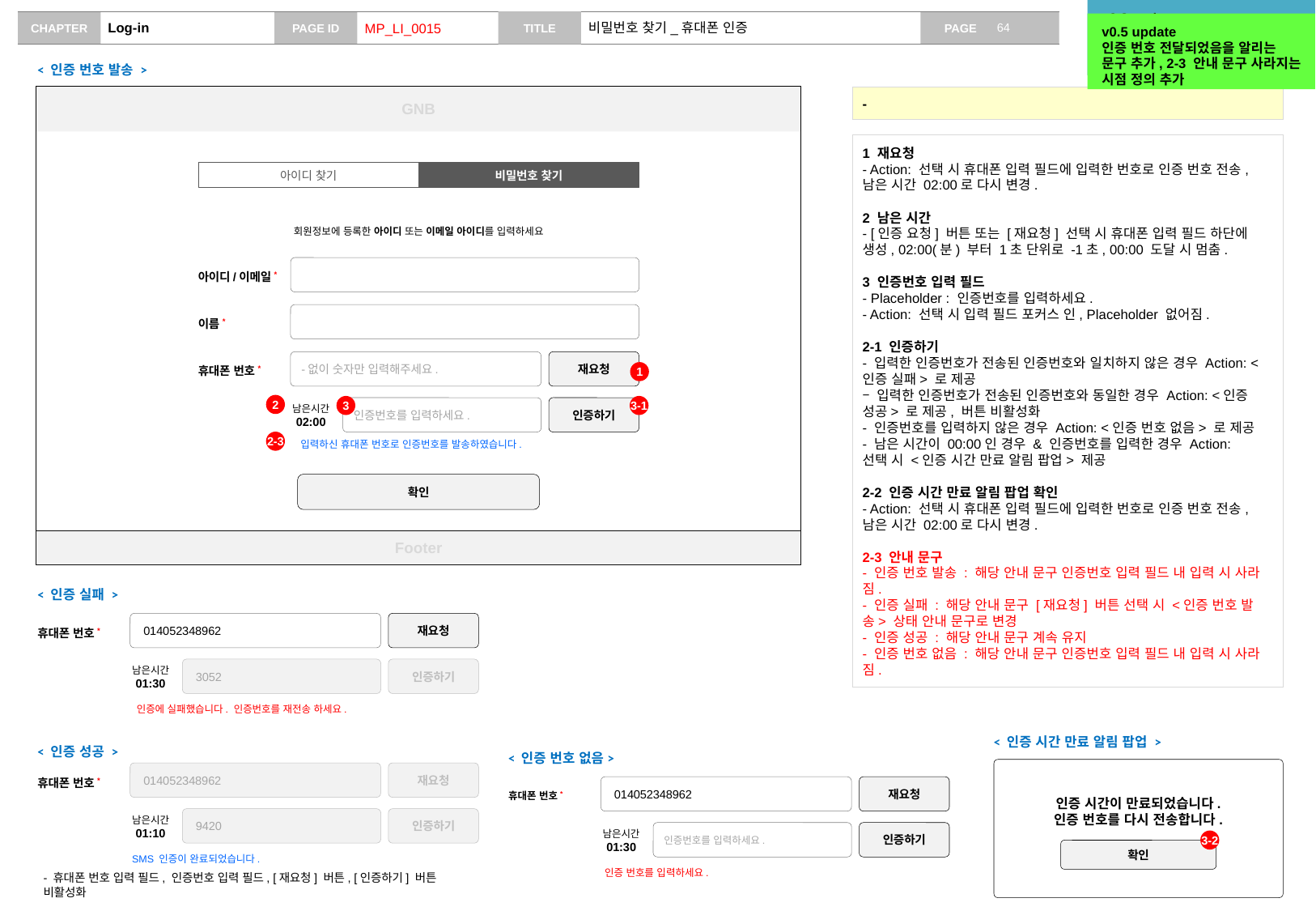

v0.3 update
화면 추가
# Log-in
MP_LI_0015
비밀번호 찾기_휴대폰 인증
v0.5 update
인증 번호 전달되었음을 알리는 문구 추가, 2-3 안내 문구 사라지는 시점 정의 추가
< 인증 번호 발송 >
GNB

-
1 재요청
- Action: 선택 시 휴대폰 입력 필드에 입력한 번호로 인증 번호 전송, 남은 시간 02:00로 다시 변경.

2 남은 시간
- [인증 요청] 버튼 또는 [재요청] 선택 시 휴대폰 입력 필드 하단에 생성, 02:00(분) 부터 1초 단위로 -1초, 00:00 도달 시 멈춤.

3 인증번호 입력 필드
- Placeholder : 인증번호를 입력하세요.
- Action: 선택 시 입력 필드 포커스 인, Placeholder 없어짐.

2-1 인증하기
- 입력한 인증번호가 전송된 인증번호와 일치하지 않은 경우 Action: <인증 실패> 로 제공
– 입력한 인증번호가 전송된 인증번호와 동일한 경우 Action: <인증 성공> 로 제공, 버튼 비활성화
- 인증번호를 입력하지 않은 경우 Action: <인증 번호 없음> 로 제공
- 남은 시간이 00:00인 경우 & 인증번호를 입력한 경우 Action:
선택 시 <인증 시간 만료 알림 팝업> 제공

2-2 인증 시간 만료 알림 팝업 확인
- Action: 선택 시 휴대폰 입력 필드에 입력한 번호로 인증 번호 전송, 남은 시간 02:00로 다시 변경.

2-3 안내 문구
- 인증 번호 발송 : 해당 안내 문구 인증번호 입력 필드 내 입력 시 사라짐.
- 인증 실패 : 해당 안내 문구 [재요청] 버튼 선택 시 <인증 번호 발송> 상태 안내 문구로 변경
- 인증 성공 : 해당 안내 문구 계속 유지
- 인증 번호 없음 : 해당 안내 문구 인증번호 입력 필드 내 입력 시 사라짐.
아이디 찾기
비밀번호 찾기
회원정보에 등록한 아이디 또는 이메일 아이디를 입력하세요

아이디/이메일*

이름*
-없이 숫자만 입력해주세요.
재요청
휴대폰 번호*
1
2
3
3-1
인증하기
인증번호를 입력하세요.
남은시간
02:00
2-3
입력하신 휴대폰 번호로 인증번호를 발송하였습니다.
확인
Footer
< 인증 실패 >
014052348962
재요청
휴대폰 번호*
인증하기
3052
남은시간
01:30
인증에 실패했습니다. 인증번호를 재전송 하세요.
< 인증 시간 만료 알림 팝업 >

인증 시간이 만료되었습니다.
인증 번호를 다시 전송합니다.
확인
3-2
< 인증 성공 >
< 인증 번호 없음>
014052348962
재요청
휴대폰 번호*
인증하기
인증번호를 입력하세요.
남은시간
01:30
인증 번호를 입력하세요.
014052348962
재요청
휴대폰 번호*
인증하기
9420
남은시간
01:10
SMS 인증이 완료되었습니다.
- 휴대폰 번호 입력 필드, 인증번호 입력 필드, [재요청] 버튼, [인증하기] 버튼
비활성화